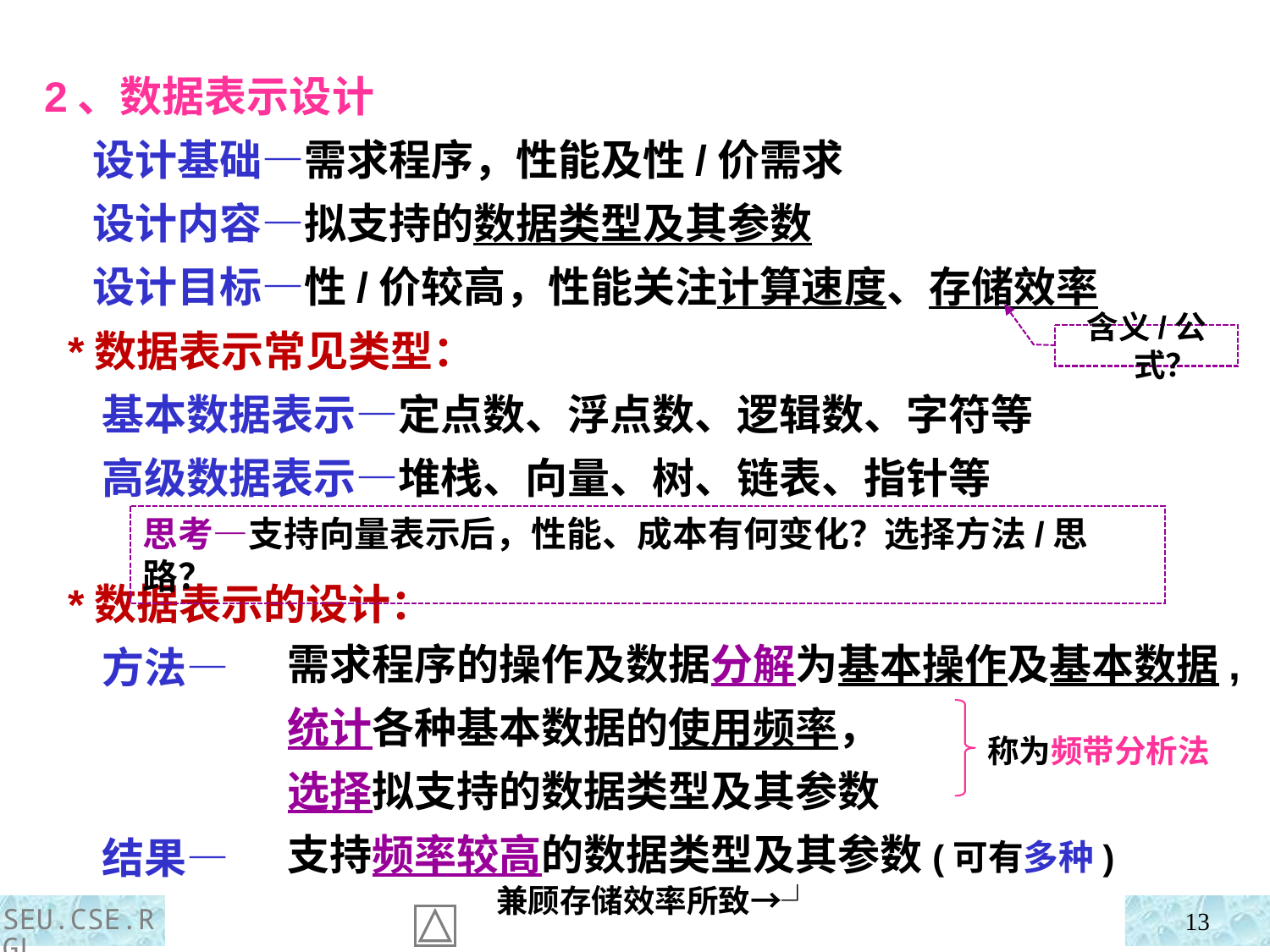

2、数据表示设计
    设计基础—需求程序，性能及性/价需求
    设计内容—拟支持的数据类型及其参数
    设计目标—性/价较高，性能关注计算速度、存储效率
  *数据表示常见类型：
     基本数据表示—定点数、浮点数、逻辑数、字符等
     高级数据表示—堆栈、向量、树、链表、指针等
含义/公式？
思考—支持向量表示后，性能、成本有何变化？选择方法/思路？
  *数据表示的设计：
     方法—

     结果—
需求程序的操作及数据分解为基本操作及基本数据,
统计各种基本数据的使用频率，
选择拟支持的数据类型及其参数
支持频率较高的数据类型及其参数(可有多种)
                            兼顾存储效率所致→┘

称为频带分析法
SEU.CSE.RGL
13